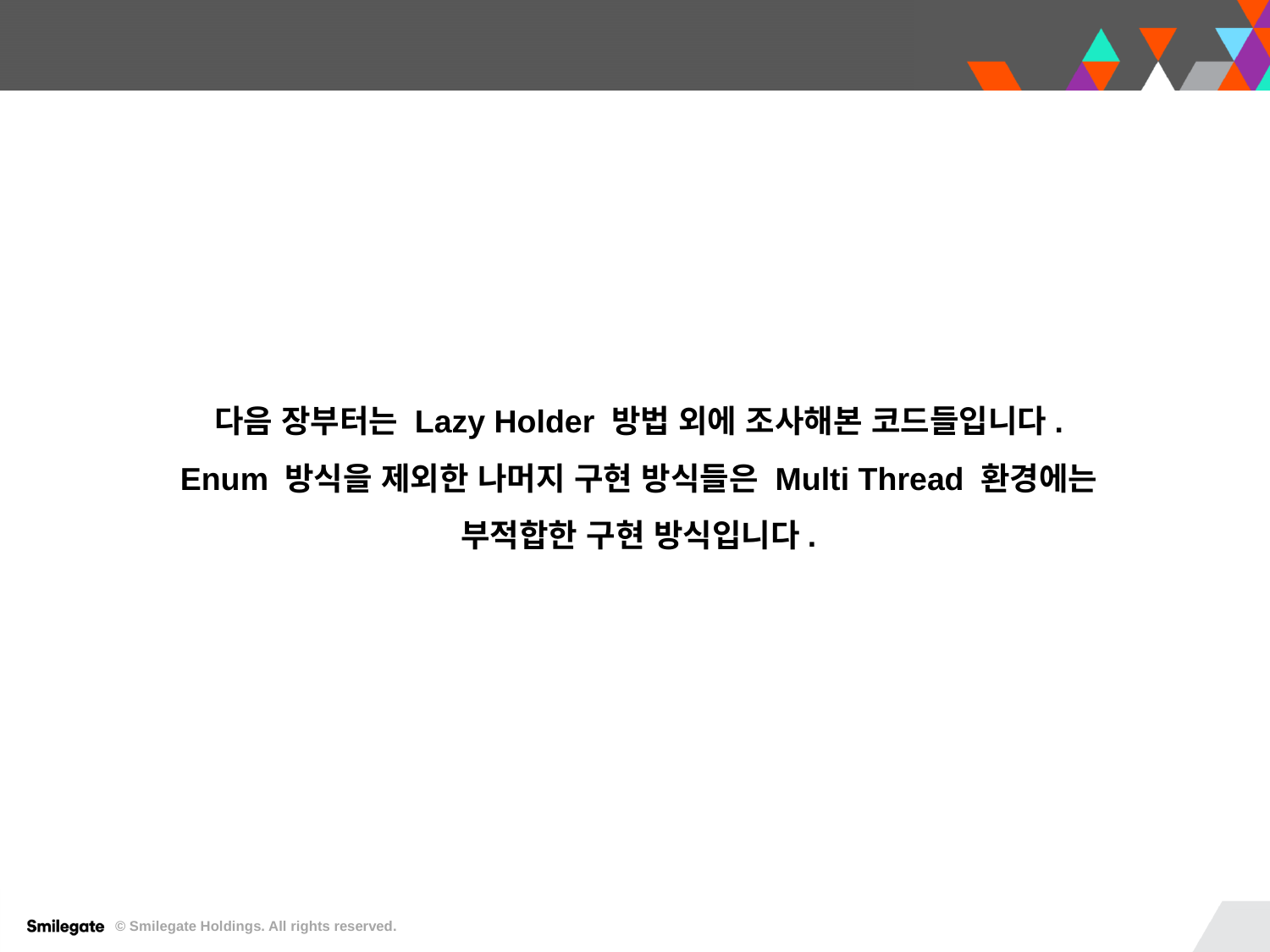

다음 장부터는 Lazy Holder 방법 외에 조사해본 코드들입니다.
Enum 방식을 제외한 나머지 구현 방식들은 Multi Thread 환경에는
부적합한 구현 방식입니다.